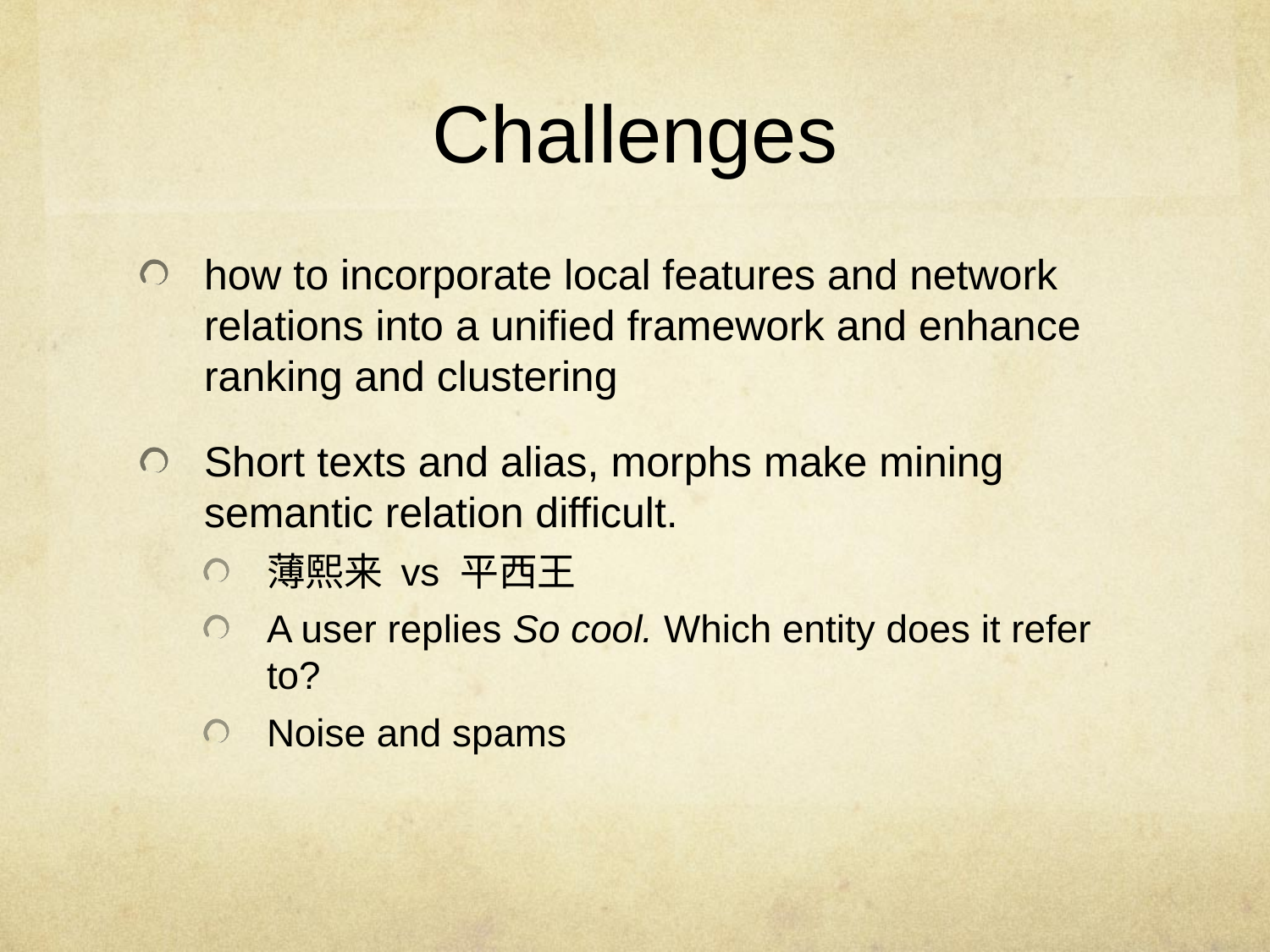

# Challenges
how to incorporate local features and network relations into a unified framework and enhance ranking and clustering
Short texts and alias, morphs make mining semantic relation difficult.
薄熙来 vs 平西王
A user replies So cool. Which entity does it refer to?
Noise and spams